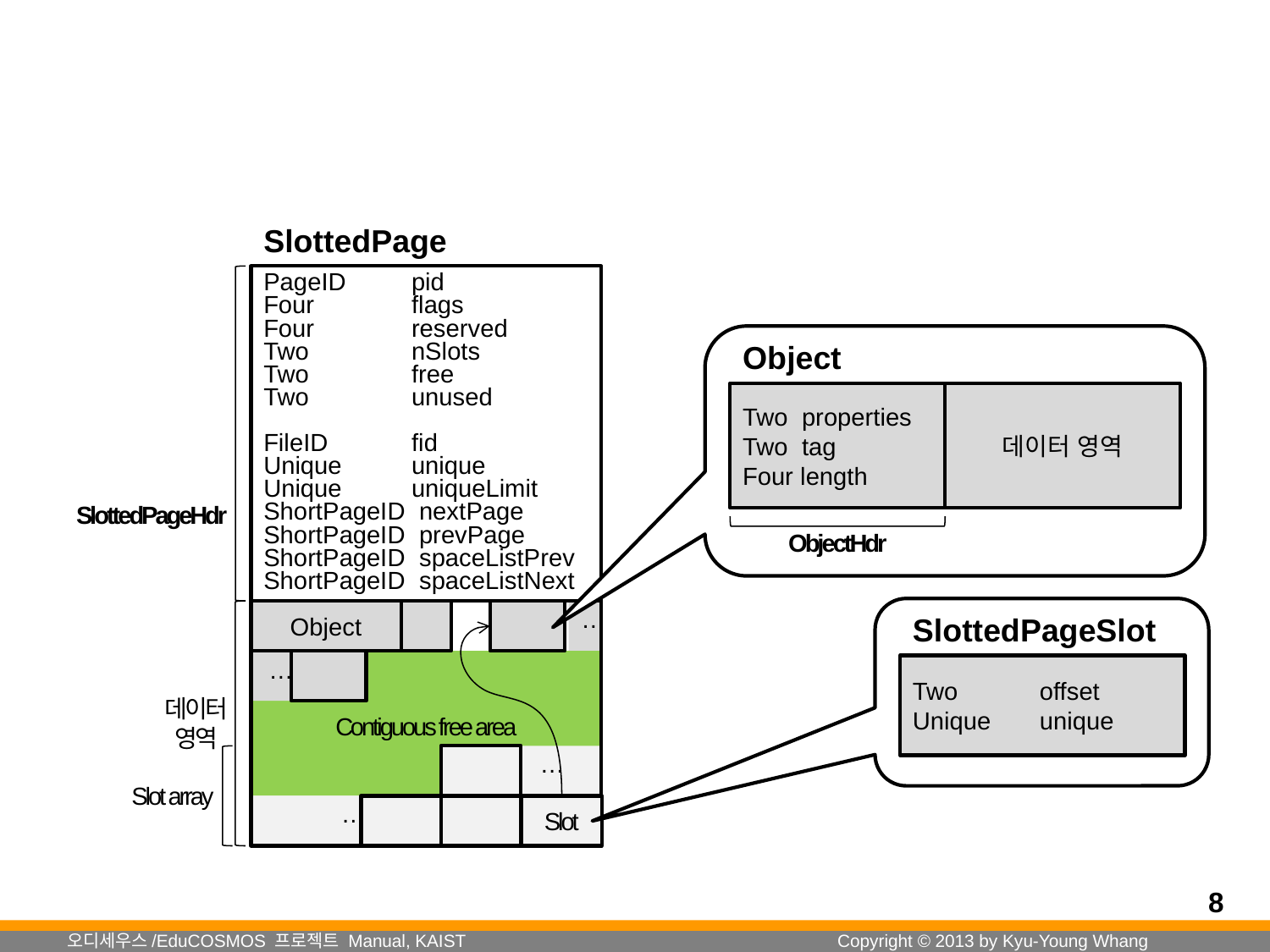

#
SlottedPage

PageID	   pid
Four	   flags
Four	   reserved
Two	   nSlots
Two	   free
Two	   unused

FileID	   fid
Unique	   unique
Unique	   uniqueLimit
ShortPageID  nextPage
ShortPageID  prevPage
ShortPageID  spaceListPrev
ShortPageID  spaceListNext
SlottedPageHdr

Object

…

…
데이터
영역
Contiguous free area

…
Slot array

Slot
…

Object
Two  properties
Two  tag
Four length
데이터 영역

ObjectHdr

SlottedPageSlot
Two	offset
Unique	unique